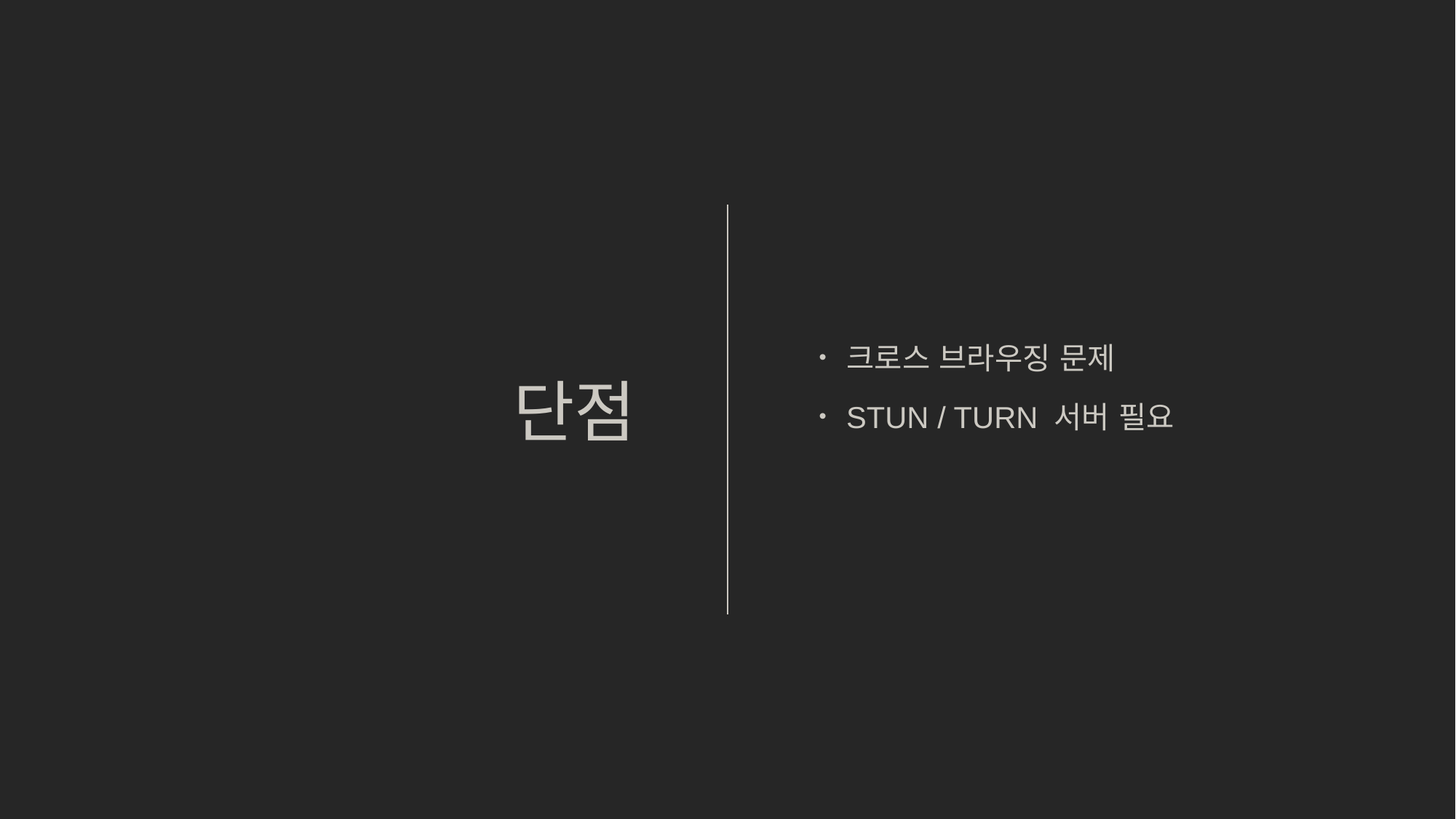

크로스 브라우징 문제
STUN / TURN 서버 필요

# 단점